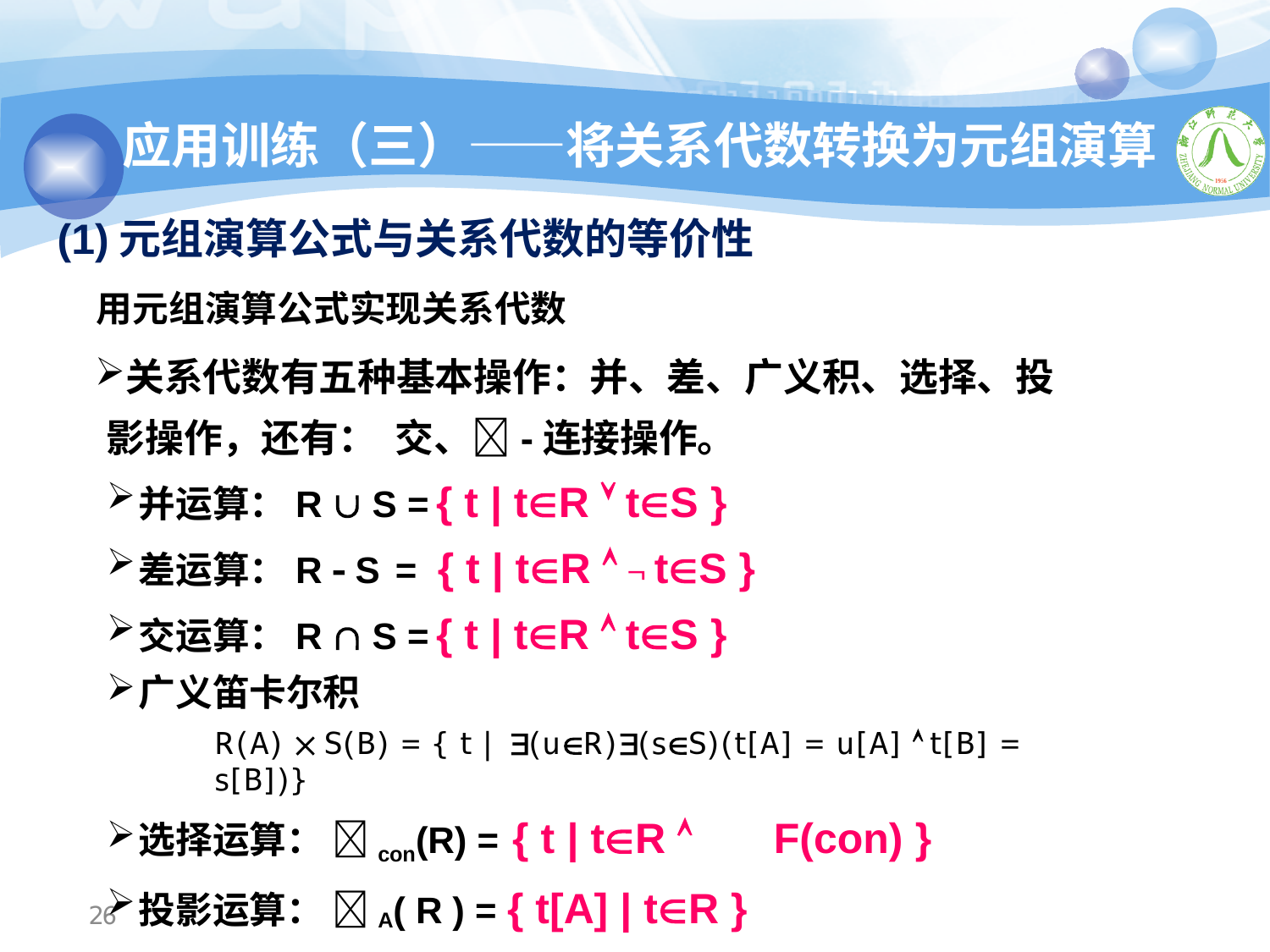

应用训练（三）——将关系代数转换为元组演算
(1)元组演算公式与关系代数的等价性
用元组演算公式实现关系代数
关系代数有五种基本操作：并、差、广义积、选择、投影操作，还有：  交、θ-连接操作。
并运算：R ∪ S =	{ t | t∈R ∨ t∈S }
差运算：R − S	=	{ t | t∈R ∧ ¬ t∈S }
交运算：R ∩ S =	{ t | t∈R ∧ t∈S }
广义笛卡尔积
R(A) × S(B) = { t | ∃(u∈R)∃(s∈S)(t[A] = u[A] ∧ t[B] = s[B])}
选择运算： σcon(R) = { t | t∈R ∧	F(con) }
投影运算： πA( R ) = { t[A] | t∈R }
26